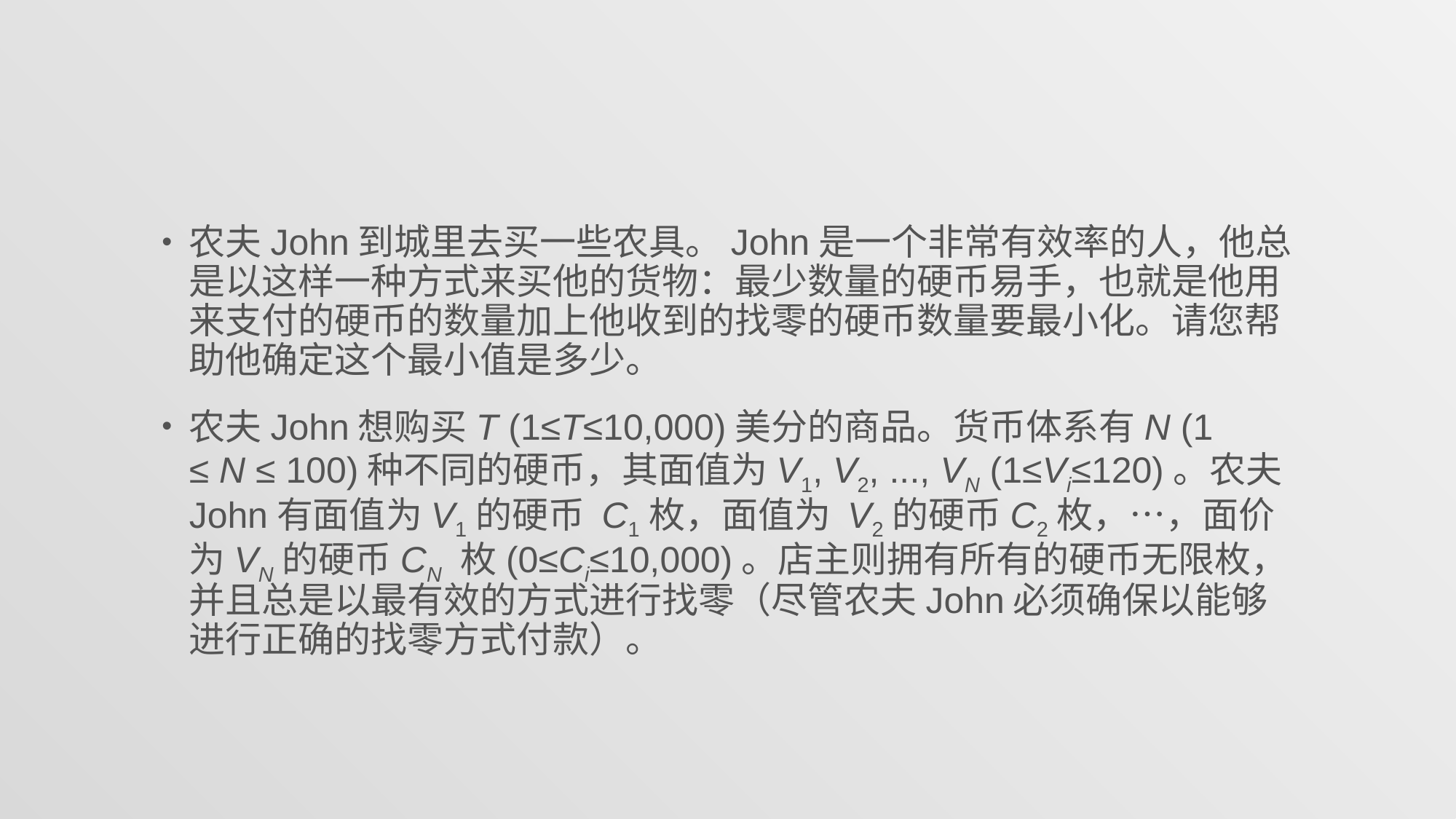

#
农夫John到城里去买一些农具。John是一个非常有效率的人，他总是以这样一种方式来买他的货物：最少数量的硬币易手，也就是他用来支付的硬币的数量加上他收到的找零的硬币数量要最小化。请您帮助他确定这个最小值是多少。
农夫John想购买T (1≤T≤10,000)美分的商品。货币体系有N (1 ≤ N ≤ 100)种不同的硬币，其面值为V1, V2, ..., VN (1≤Vi≤120)。农夫John有面值为V1的硬币 C1枚，面值为 V2的硬币C2枚，…，面价为VN的硬币CN 枚(0≤Ci≤10,000)。店主则拥有所有的硬币无限枚，并且总是以最有效的方式进行找零（尽管农夫John必须确保以能够进行正确的找零方式付款）。